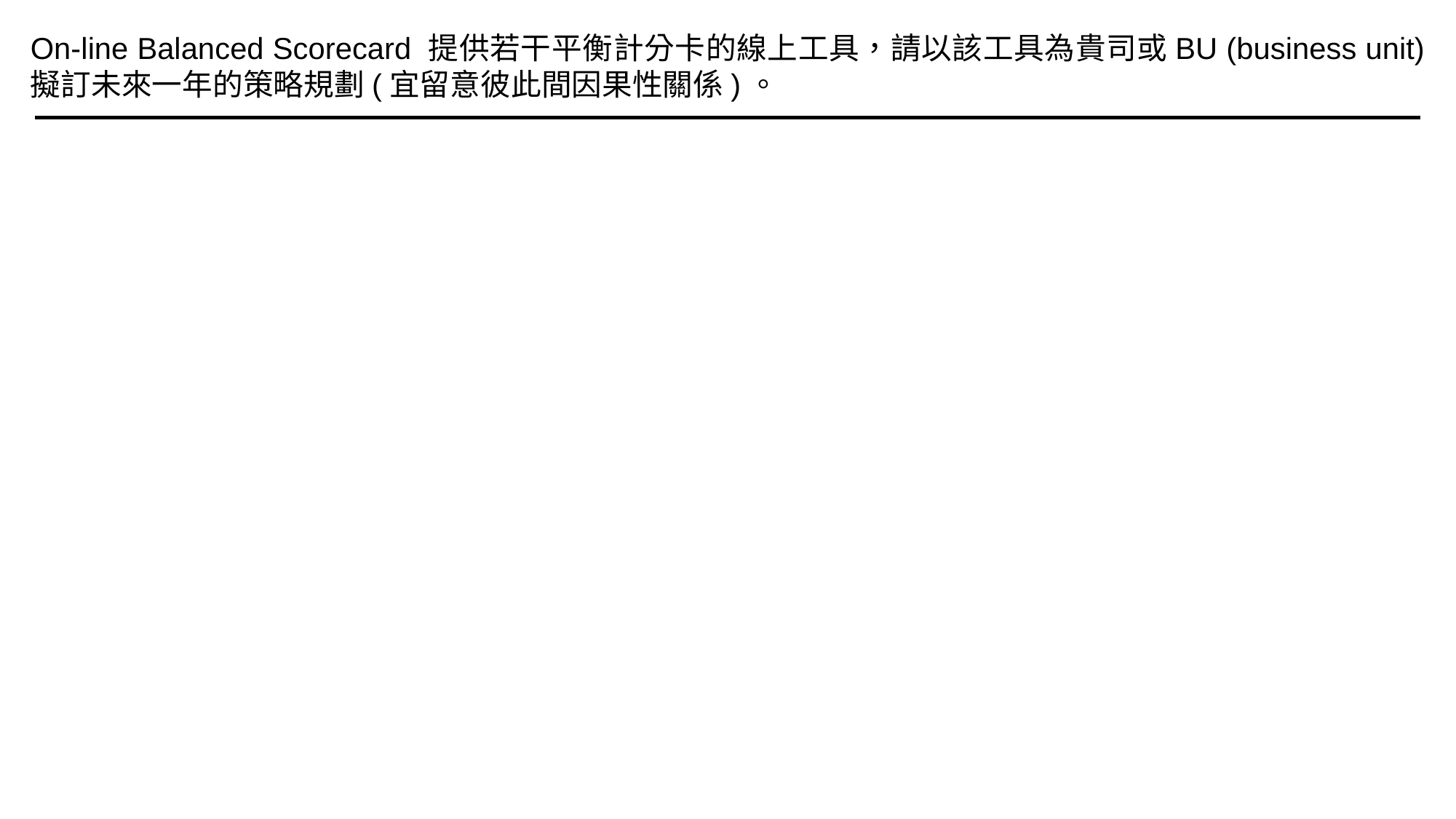

On-line Balanced Scorecard 提供若干平衡計分卡的線上工具，請以該工具為貴司或BU (business unit) 擬訂未來一年的策略規劃(宜留意彼此間因果性關係)。